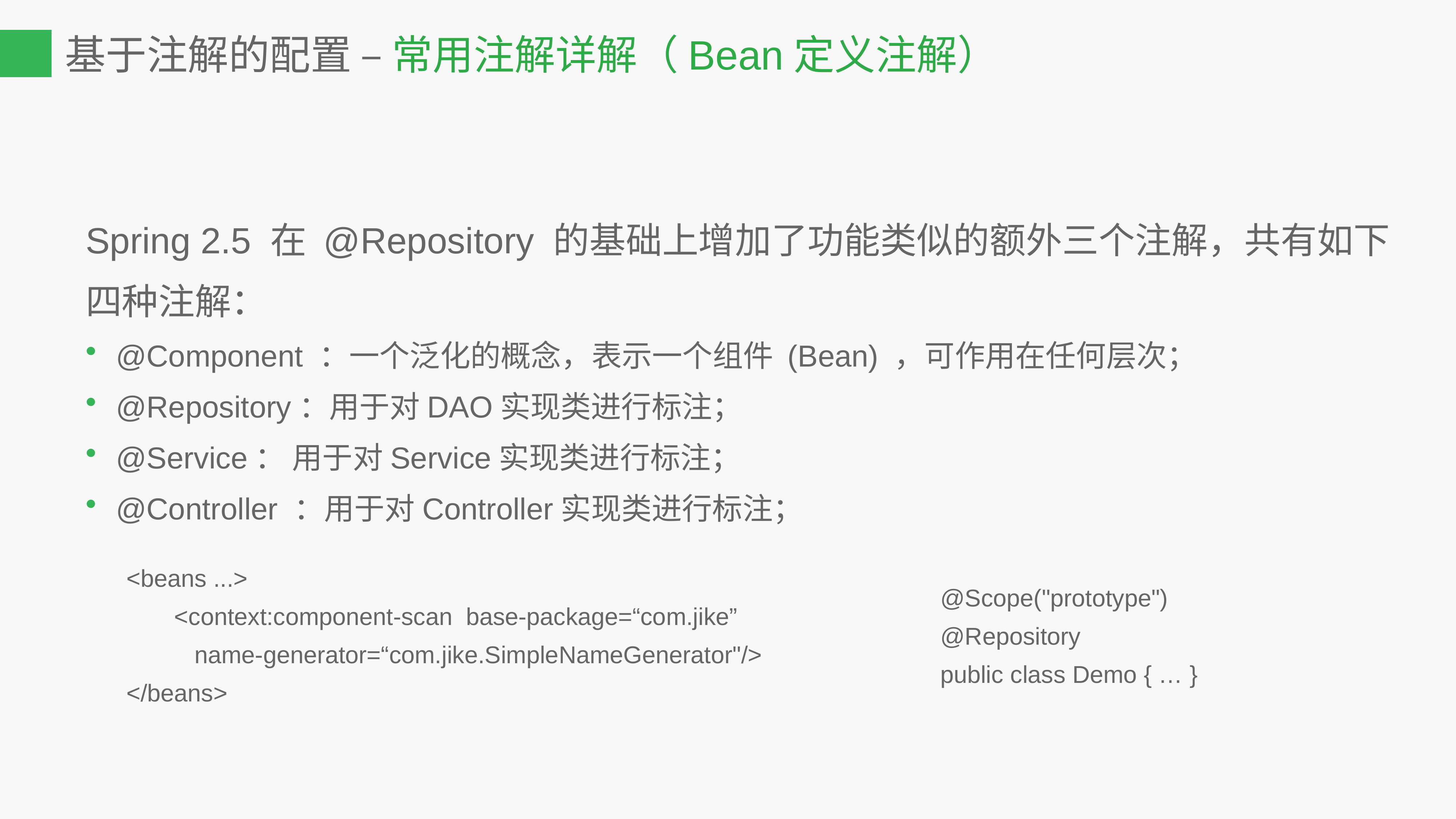

基于注解的配置 – 常用注解详解（Bean定义注解）

Spring 2.5 在 @Repository 的基础上增加了功能类似的额外三个注解，共有如下四种注解：
@Component ：一个泛化的概念，表示一个组件 (Bean) ，可作用在任何层次；
@Repository：用于对DAO实现类进行标注；
@Service： 用于对Service实现类进行标注；
@Controller ：用于对Controller实现类进行标注；
 <beans ...>
 	<context:component-scan  base-package=“com.jike”
 	   name-generator=“com.jike.SimpleNameGenerator"/>
 </beans>
 @Scope("prototype")
 @Repository
 public class Demo { … }